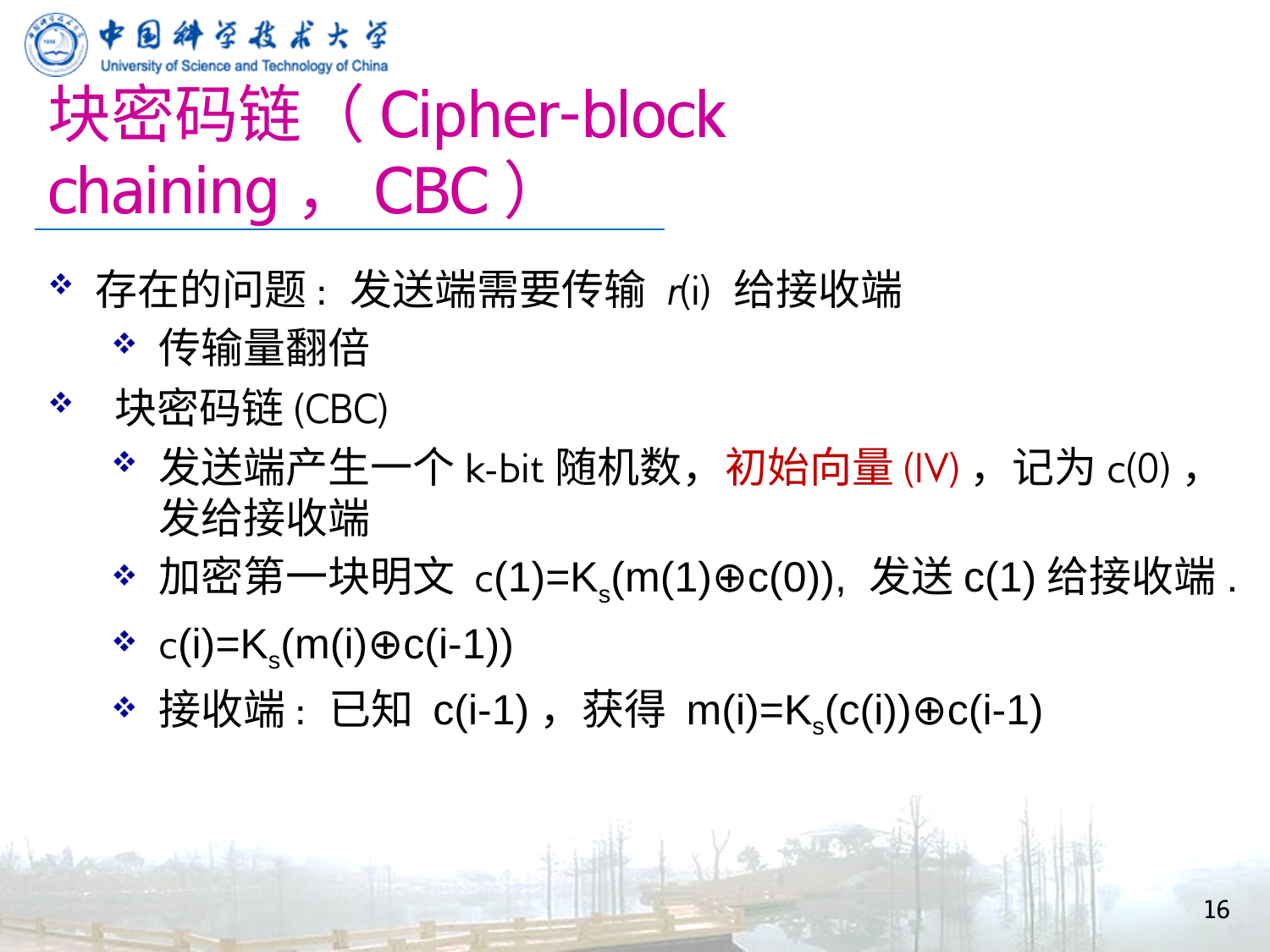

# 块密码链（Cipher-block chaining，CBC）
存在的问题: 发送端需要传输 r(i) 给接收端
传输量翻倍
 块密码链(CBC)
发送端产生一个k-bit随机数，初始向量(IV)，记为c(0)，发给接收端
加密第一块明文 c(1)=Ks(m(1)⊕c(0)), 发送c(1)给接收端.
c(i)=Ks(m(i)⊕c(i-1))
接收端: 已知 c(i-1)，获得 m(i)=Ks(c(i))⊕c(i-1)

16